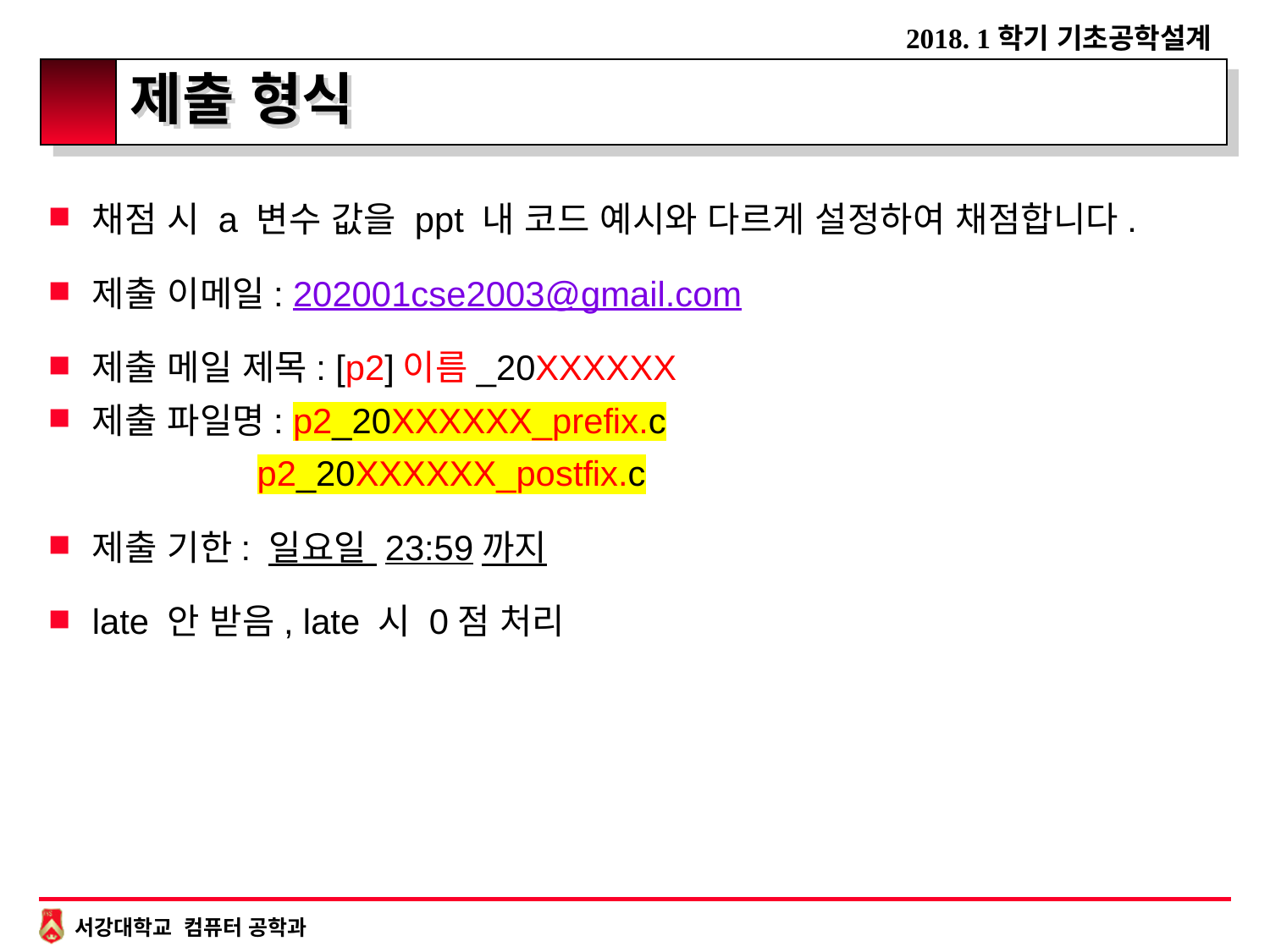

# 제출 형식
채점 시 a 변수 값을 ppt 내 코드 예시와 다르게 설정하여 채점합니다.
제출 이메일: 202001cse2003@gmail.com
제출 메일 제목: [p2]이름_20XXXXXX
제출 파일명: p2_20XXXXXX_prefix.c
                     p2_20XXXXXX_postfix.c
제출 기한: 일요일 23:59까지
late 안 받음, late 시 0점 처리